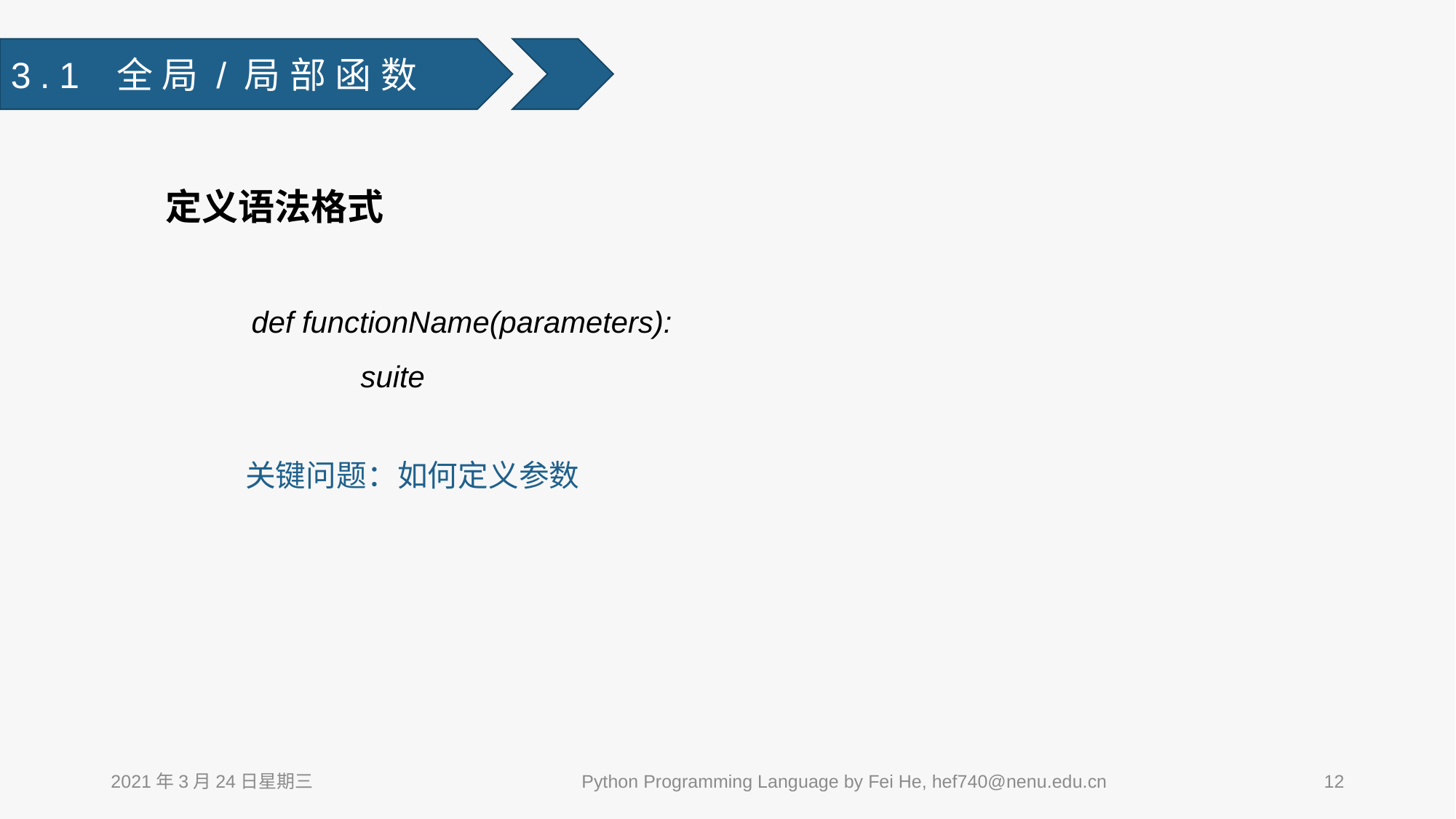

3.1 全局/局部函数

定义语法格式
def functionName(parameters):
	suite

关键问题：如何定义参数

2021年3月24日星期三
Python Programming Language by Fei He, hef740@nenu.edu.cn
12